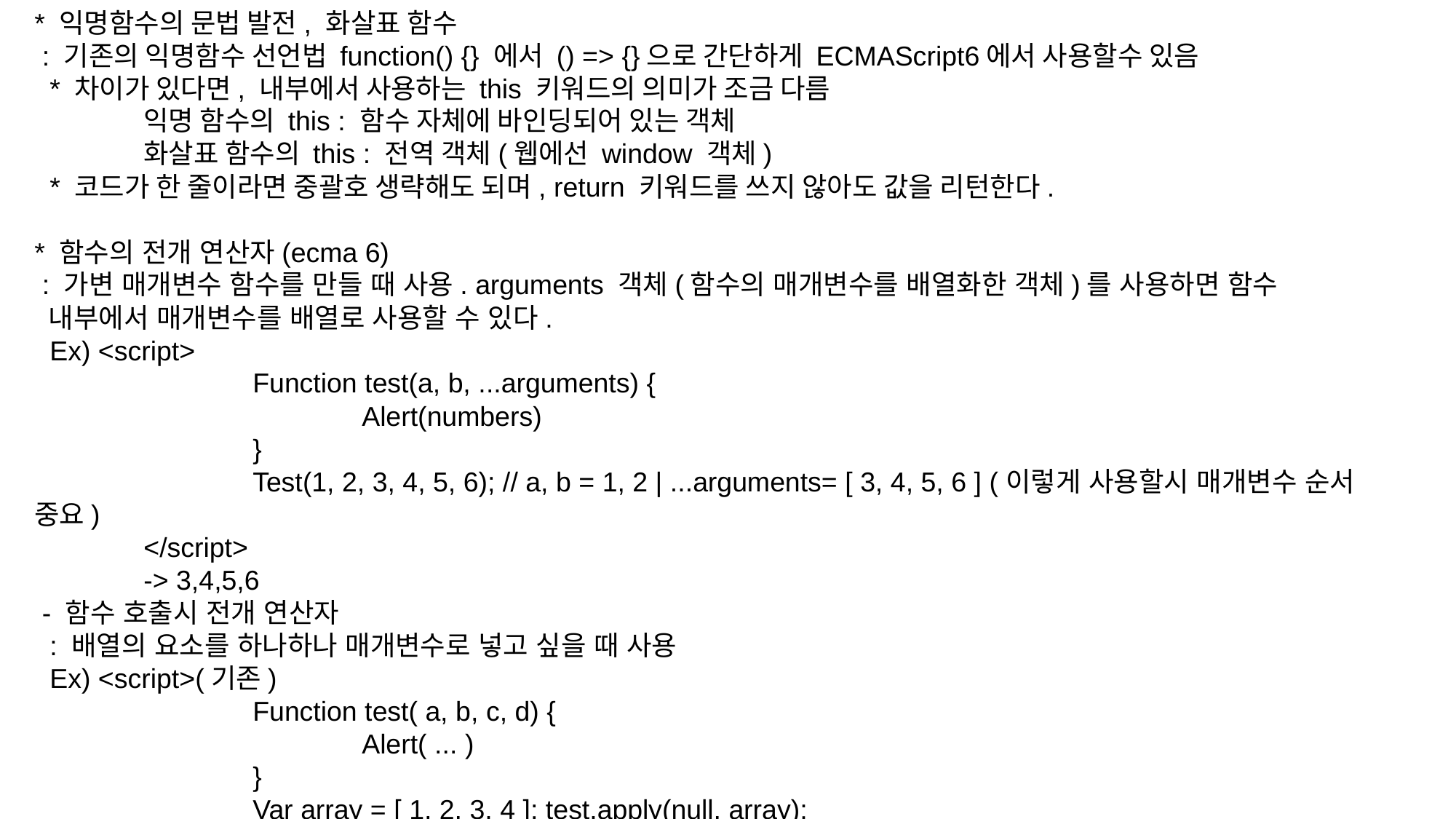

* 익명함수의 문법 발전, 화살표 함수
 : 기존의 익명함수 선언법 function() {} 에서 () => {}으로 간단하게 ECMAScript6에서 사용할수 있음
  * 차이가 있다면, 내부에서 사용하는 this 키워드의 의미가 조금 다름
	익명 함수의 this : 함수 자체에 바인딩되어 있는 객체
	화살표 함수의 this : 전역 객체(웹에선 window 객체)
  * 코드가 한 줄이라면 중괄호 생략해도 되며, return 키워드를 쓰지 않아도 값을 리턴한다.

* 함수의 전개 연산자(ecma 6)
 : 가변 매개변수 함수를 만들 때 사용. arguments 객체(함수의 매개변수를 배열화한 객체)를 사용하면 함수
 내부에서 매개변수를 배열로 사용할 수 있다.
  Ex) <script>
		Function test(a, b, ...arguments) {
			Alert(numbers)
		}
		Test(1, 2, 3, 4, 5, 6); // a, b = 1, 2 | ...arguments= [ 3, 4, 5, 6 ] (이렇게 사용할시 매개변수 순서 중요)
	</script>
	-> 3,4,5,6
 - 함수 호출시 전개 연산자
  : 배열의 요소를 하나하나 매개변수로 넣고 싶을 때 사용
  Ex) <script>(기존)
		Function test( a, b, c, d) {
			Alert( ... )
		}
		Var array = [ 1, 2, 3, 4 ]; test.apply(null, array);